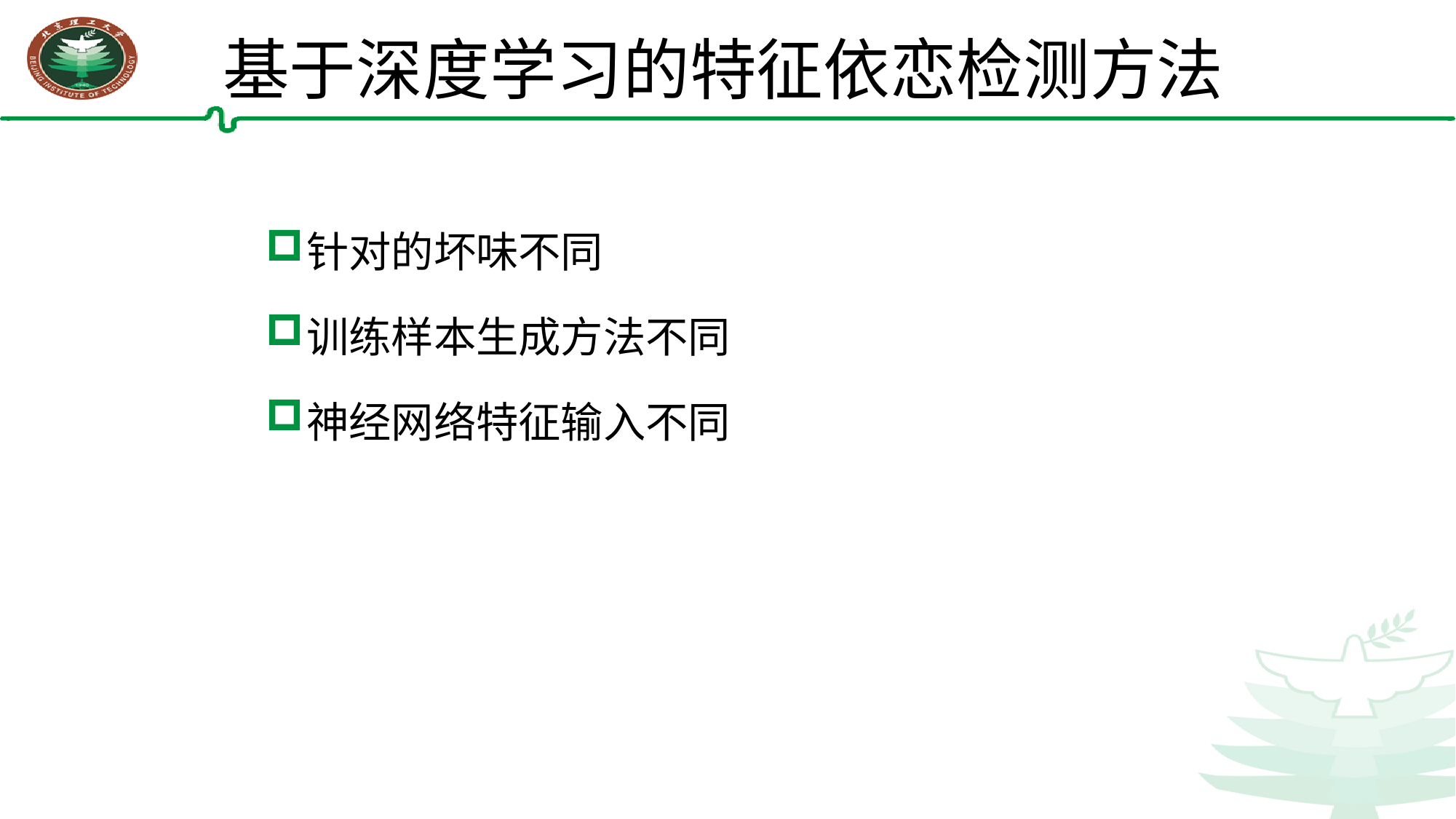

基于深度学习的特征依恋检测方法
针对的坏味不同
训练样本生成方法不同
神经网络特征输入不同